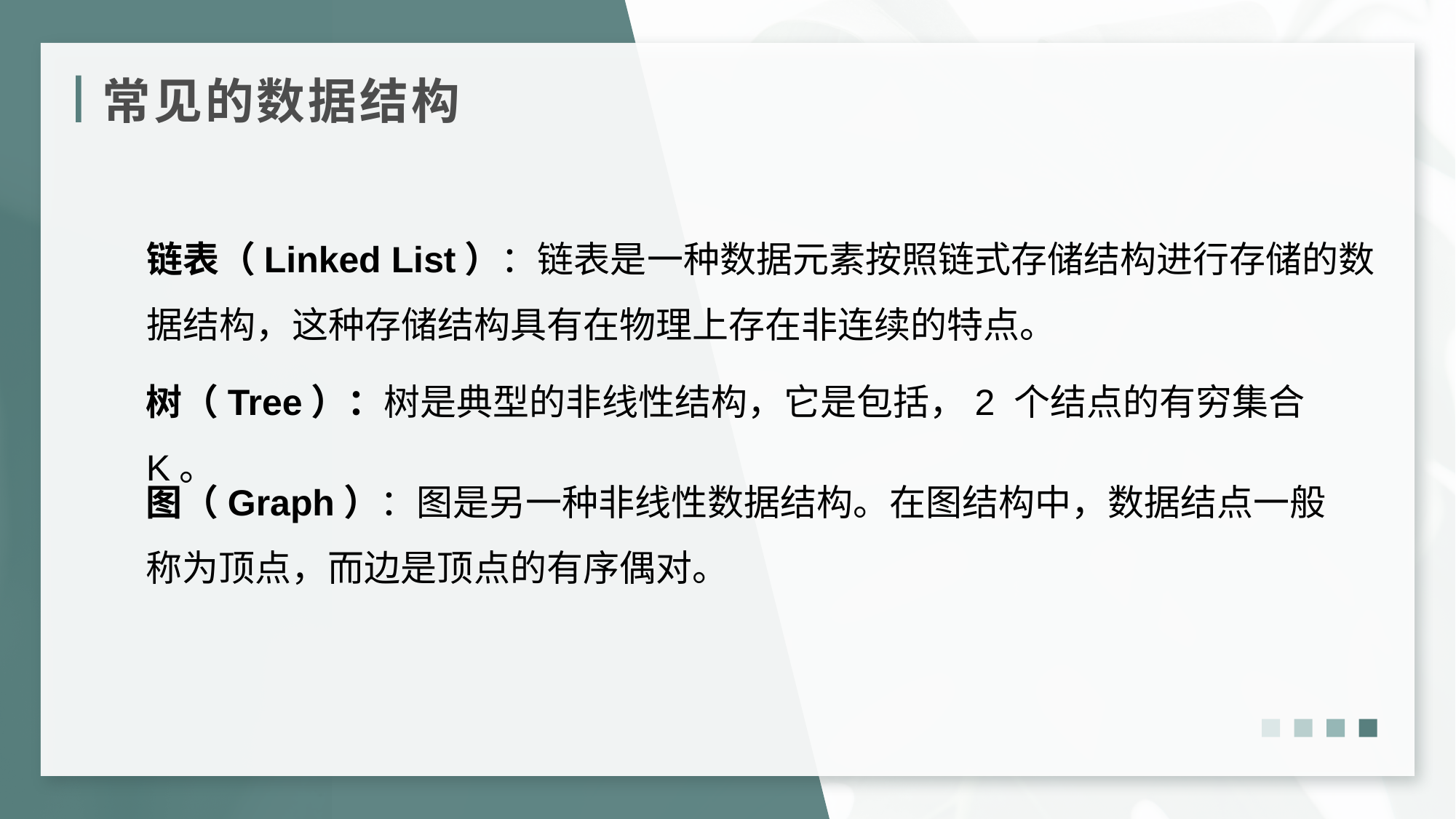

# 常见的数据结构
链表（Linked List）：链表是一种数据元素按照链式存储结构进行存储的数据结构，这种存储结构具有在物理上存在非连续的特点。
树（Tree）：树是典型的非线性结构，它是包括，2 个结点的有穷集合 K。
图（Graph）：图是另一种非线性数据结构。在图结构中，数据结点一般称为顶点，而边是顶点的有序偶对。